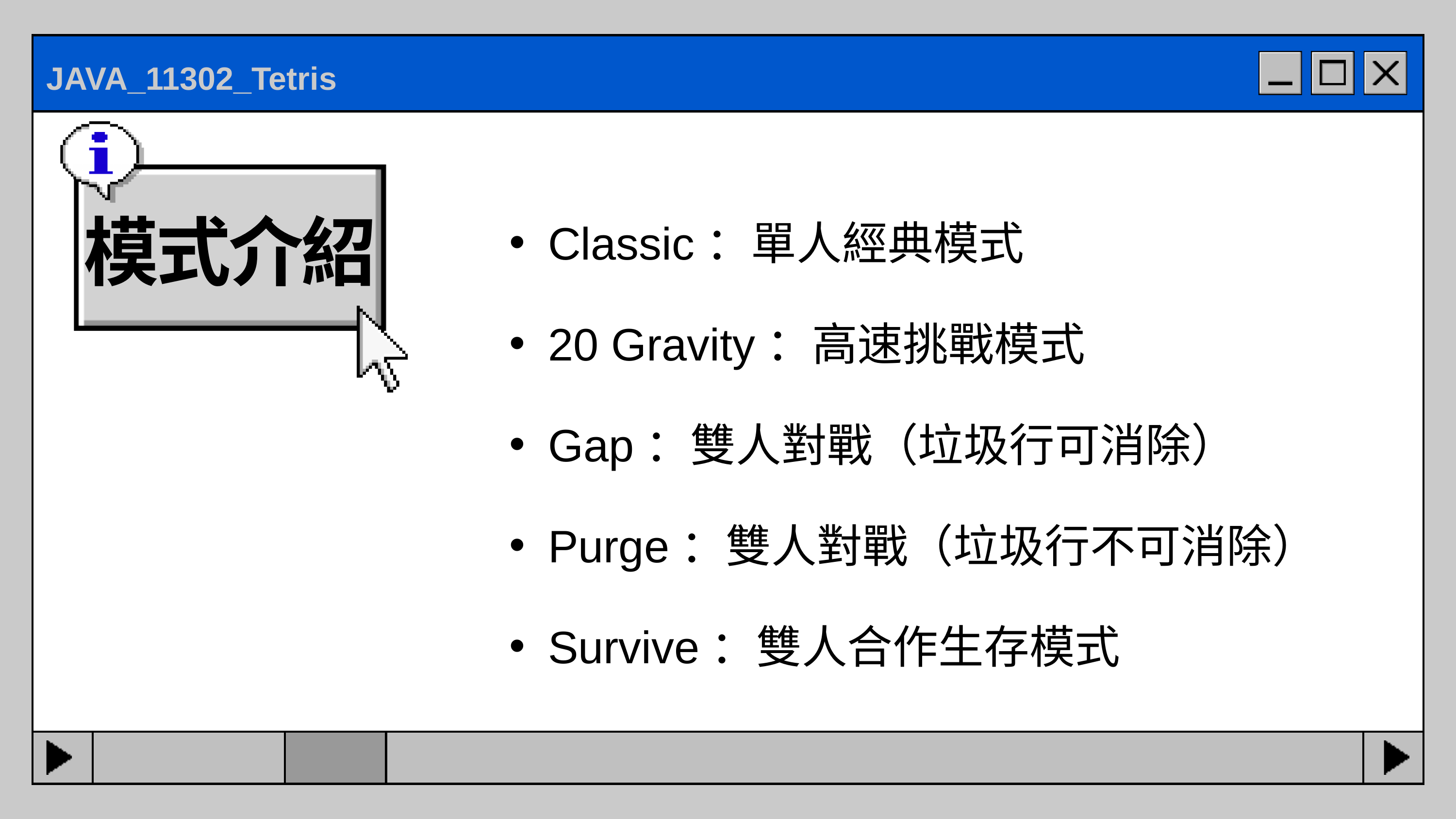

JAVA_11302_Tetris

Classic：單人經典模式
20 Gravity：高速挑戰模式
Gap：雙人對戰（垃圾行可消除）
Purge：雙人對戰（垃圾行不可消除）
Survive：雙人合作生存模式
模式介紹